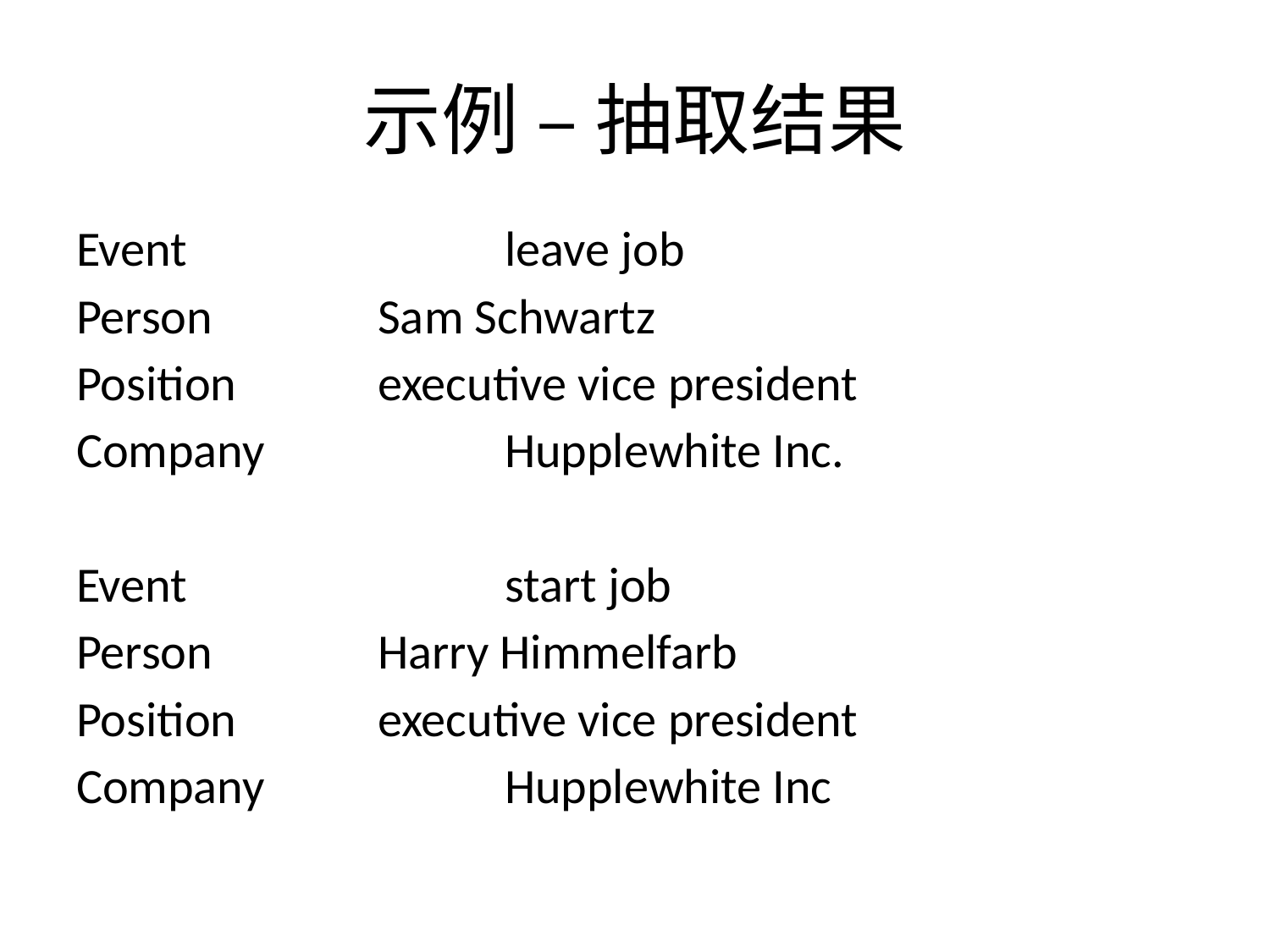

# 示例 – 抽取结果
Event			leave job
Person		Sam Schwartz
Position		executive vice president
Company		Hupplewhite Inc.

Event			start job
Person		Harry Himmelfarb
Position		executive vice president
Company		Hupplewhite Inc